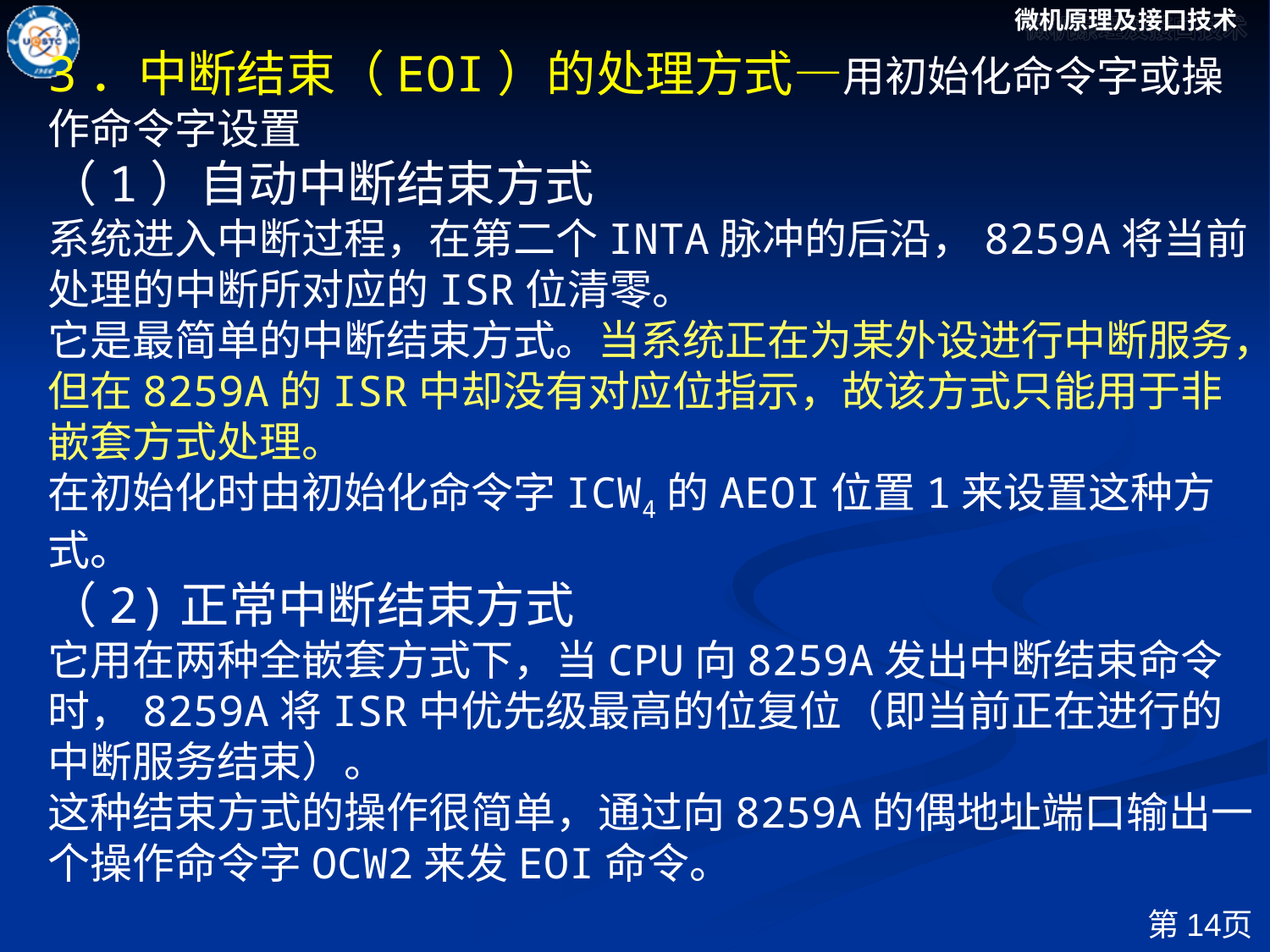

3．中断结束（EOI）的处理方式—用初始化命令字或操作命令字设置
（1）自动中断结束方式
系统进入中断过程，在第二个INTA脉冲的后沿，8259A将当前处理的中断所对应的ISR位清零。
它是最简单的中断结束方式。当系统正在为某外设进行中断服务，但在8259A的ISR中却没有对应位指示，故该方式只能用于非嵌套方式处理。
在初始化时由初始化命令字ICW4的AEOI位置1来设置这种方式。
（2)正常中断结束方式
它用在两种全嵌套方式下，当CPU向8259A发出中断结束命令时，8259A将ISR中优先级最高的位复位（即当前正在进行的中断服务结束）。
这种结束方式的操作很简单，通过向8259A的偶地址端口输出一个操作命令字OCW2来发EOI命令。